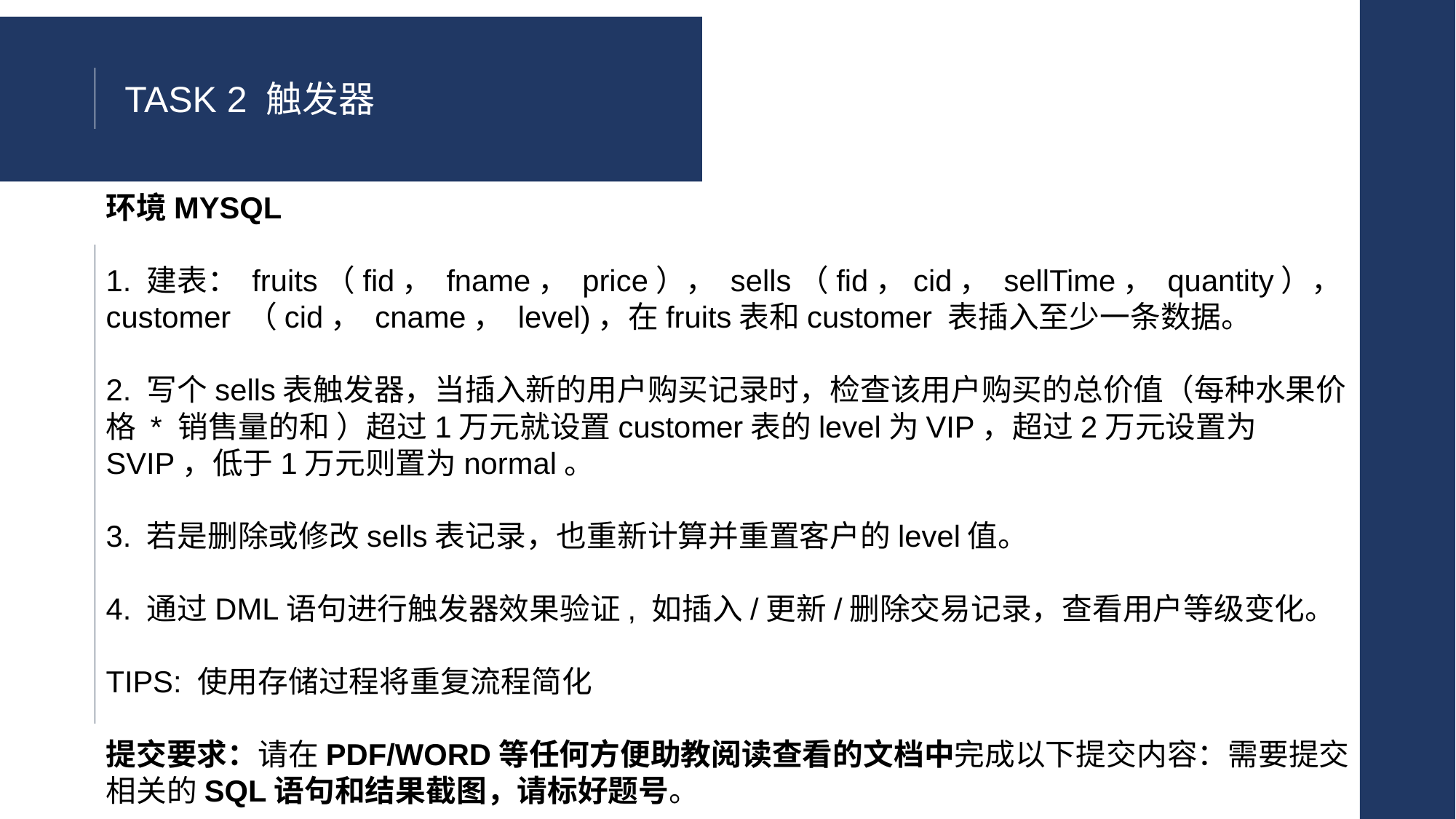

TASK 2 触发器
环境MYSQL

1. 建表： fruits（fid， fname， price）， sells（fid，cid， sellTime， quantity），customer （cid， cname， level)，在fruits表和customer 表插入至少一条数据。

2. 写个sells表触发器，当插入新的用户购买记录时，检查该用户购买的总价值（每种水果价格 * 销售量的和 ）超过1万元就设置customer表的level为VIP，超过2万元设置为SVIP，低于1万元则置为normal。

3. 若是删除或修改sells表记录，也重新计算并重置客户的level值。

4. 通过DML语句进行触发器效果验证, 如插入/更新/删除交易记录，查看用户等级变化。

TIPS: 使用存储过程将重复流程简化

提交要求：请在PDF/WORD等任何方便助教阅读查看的文档中完成以下提交内容：需要提交相关的SQL语句和结果截图，请标好题号。